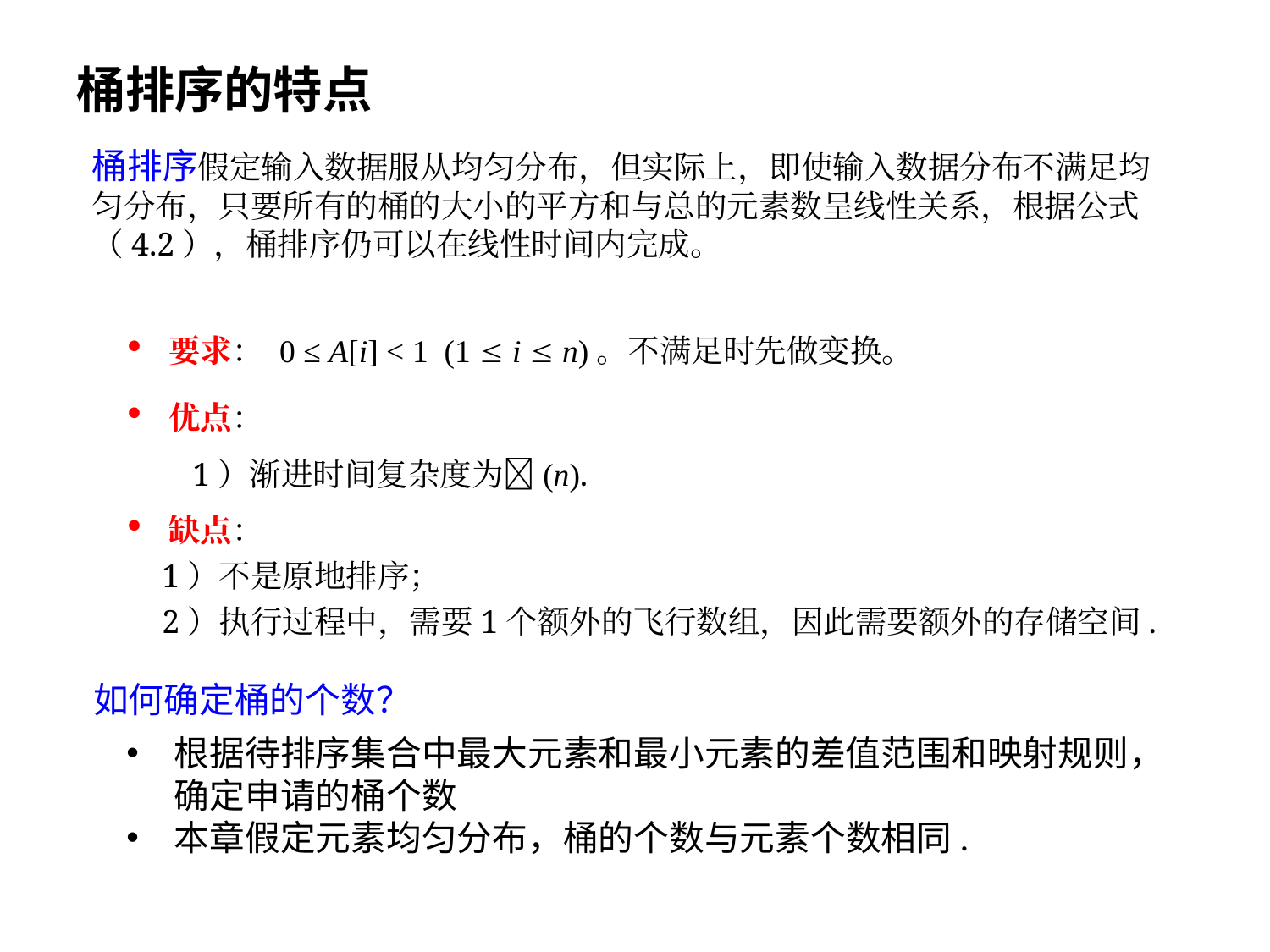

# 桶排序的特点
桶排序假定输入数据服从均匀分布，但实际上，即使输入数据分布不满足均匀分布，只要所有的桶的大小的平方和与总的元素数呈线性关系，根据公式（4.2），桶排序仍可以在线性时间内完成。
要求： 0 ≤ A[i] < 1  (1 ≤ i ≤ n)。不满足时先做变换。
优点：
1）渐进时间复杂度为Θ(n).
缺点：
    1）不是原地排序；
    2）执行过程中，需要1个额外的飞行数组，因此需要额外的存储空间.
如何确定桶的个数？
根据待排序集合中最大元素和最小元素的差值范围和映射规则，确定申请的桶个数
本章假定元素均匀分布，桶的个数与元素个数相同.